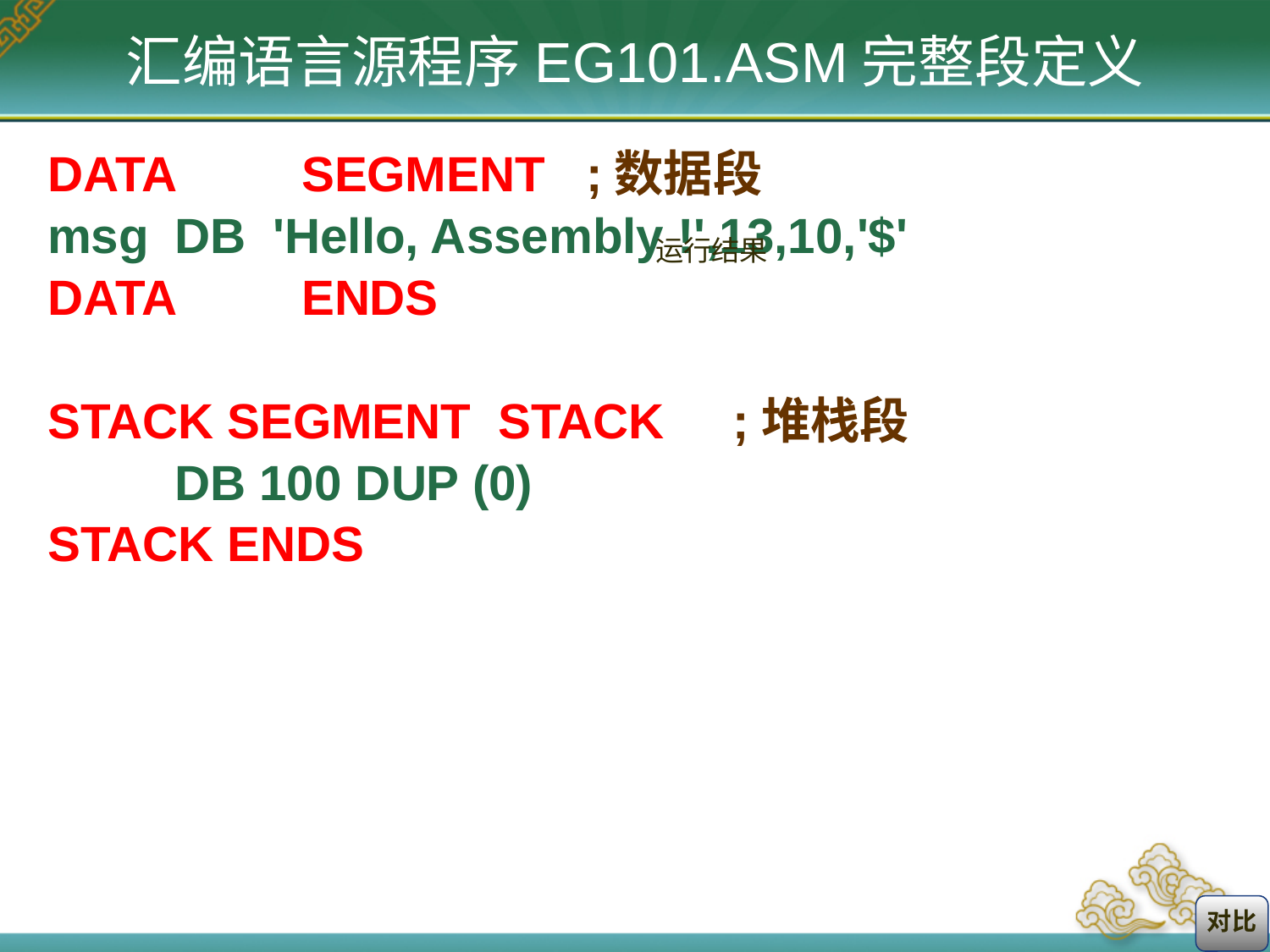

汇编语言源程序EG101.ASM完整段定义
DATA 	SEGMENT   ;数据段
msg	DB  'Hello, Assembly !',13,10,'$'
DATA 	ENDS

STACK SEGMENT  STACK     ;堆栈段
 	DB 100 DUP (0)
STACK ENDS
运行结果
对比